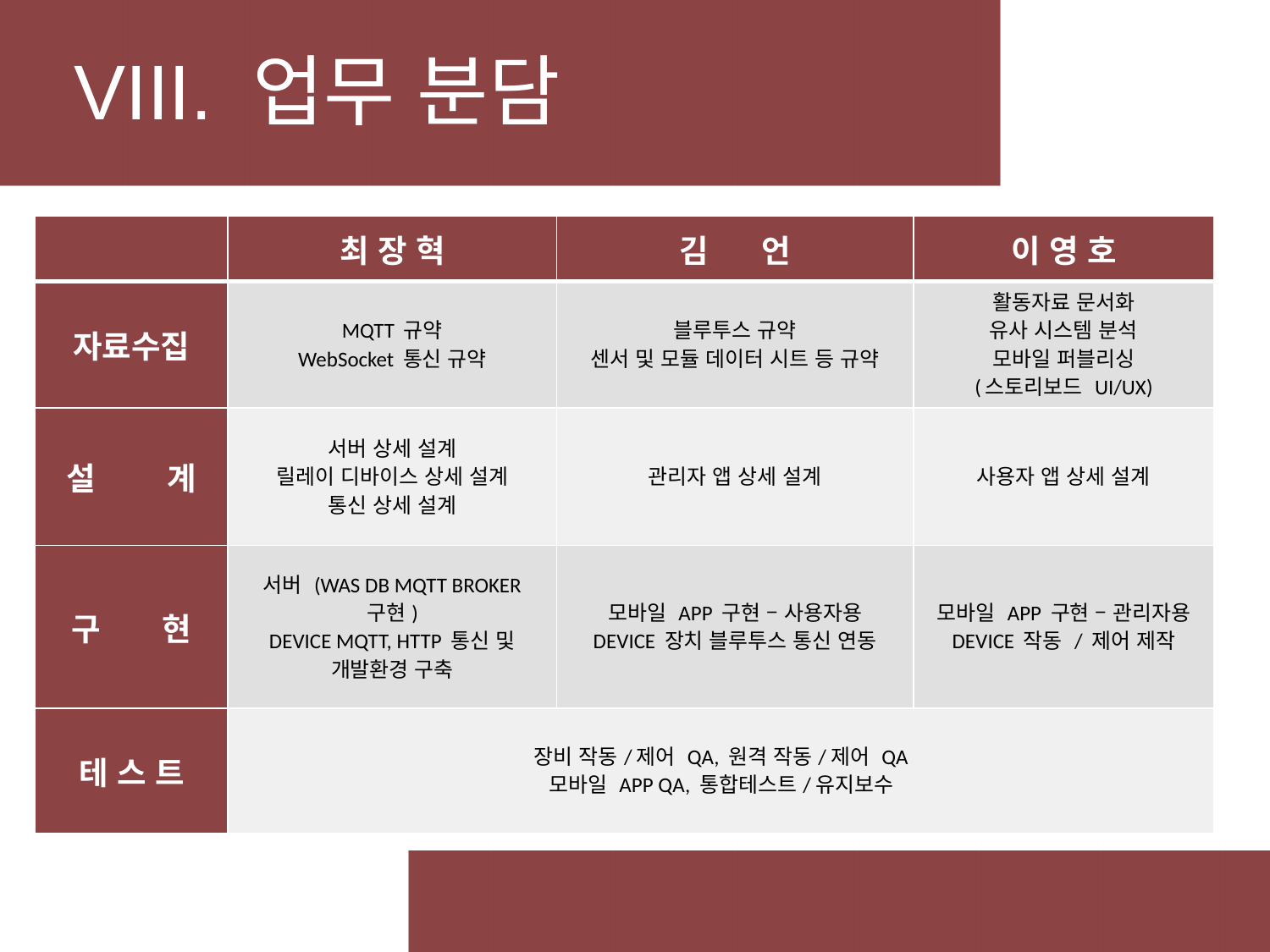

# VIII. 업무 분담
|  | 최 장 혁 | 김 언 | 이 영 호 |
| --- | --- | --- | --- |
| 자료수집 | MQTT 규약 WebSocket 통신 규약 | 블루투스 규약 센서 및 모듈 데이터 시트 등 규약 | 활동자료 문서화 유사 시스템 분석 모바일 퍼블리싱 (스토리보드 UI/UX) |
| 설 계 | 서버 상세 설계 릴레이 디바이스 상세 설계 통신 상세 설계 | 관리자 앱 상세 설계 | 사용자 앱 상세 설계 |
| 구 현 | 서버 (WAS DB MQTT BROKER 구현) DEVICE MQTT, HTTP 통신 및 개발환경 구축 | 모바일 APP 구현 – 사용자용 DEVICE 장치 블루투스 통신 연동 | 모바일 APP 구현 – 관리자용 DEVICE 작동 / 제어 제작 |
| 테 스 트 | 장비 작동/제어 QA, 원격 작동/제어 QA 모바일 APP QA, 통합테스트/유지보수 |  |  |